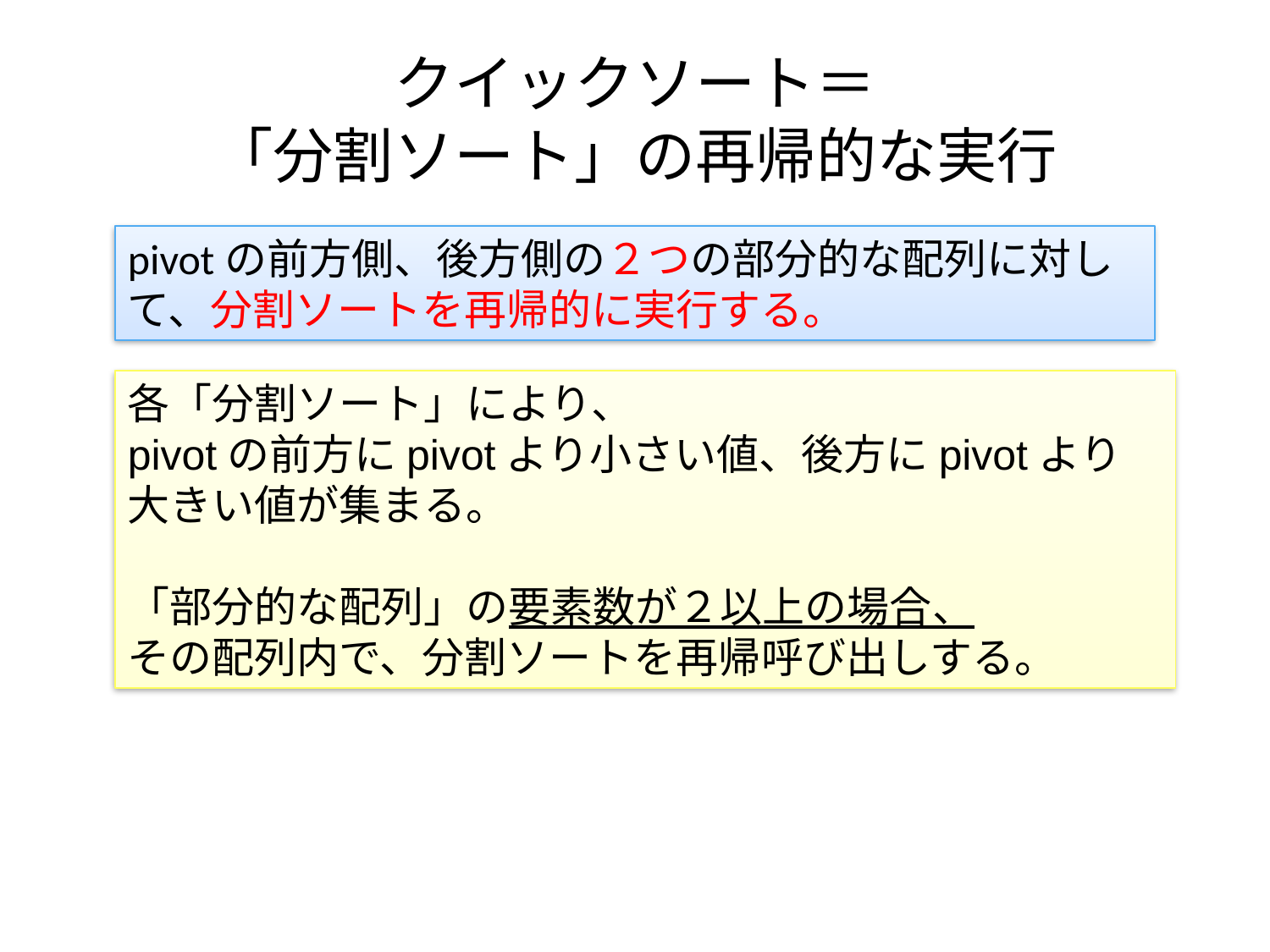

# クイックソート＝ 「分割ソート」の再帰的な実行
pivotの前方側、後方側の２つの部分的な配列に対して、分割ソートを再帰的に実行する。
各「分割ソート」により、
pivotの前方にpivotより小さい値、後方にpivotより大きい値が集まる。

「部分的な配列」の要素数が２以上の場合、
その配列内で、分割ソートを再帰呼び出しする。